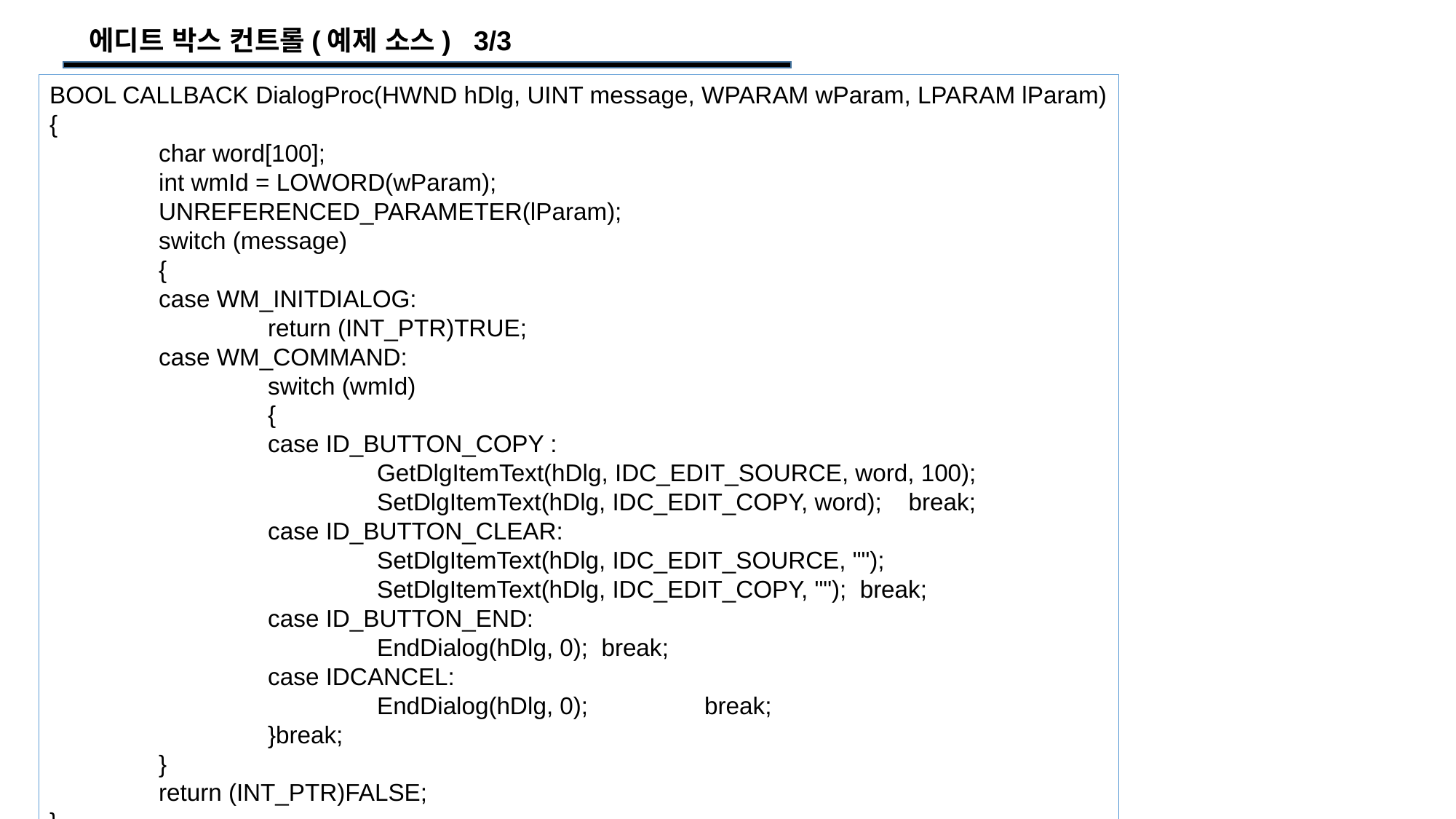

에디트 박스 컨트롤(예제 소스)   3/3

BOOL CALLBACK DialogProc(HWND hDlg, UINT message, WPARAM wParam, LPARAM lParam)
{
	char word[100];
	int wmId = LOWORD(wParam);
	UNREFERENCED_PARAMETER(lParam);
	switch (message)
	{
	case WM_INITDIALOG:
		return (INT_PTR)TRUE;
	case WM_COMMAND:
		switch (wmId)
		{
		case ID_BUTTON_COPY :
			GetDlgItemText(hDlg, IDC_EDIT_SOURCE, word, 100);
			SetDlgItemText(hDlg, IDC_EDIT_COPY, word);    break;
		case ID_BUTTON_CLEAR:
			SetDlgItemText(hDlg, IDC_EDIT_SOURCE, "");
			SetDlgItemText(hDlg, IDC_EDIT_COPY, "");  break;
		case ID_BUTTON_END:
			EndDialog(hDlg, 0);  break;
		case IDCANCEL:
			EndDialog(hDlg, 0);  	break;
		}break;
	}
	return (INT_PTR)FALSE;
}